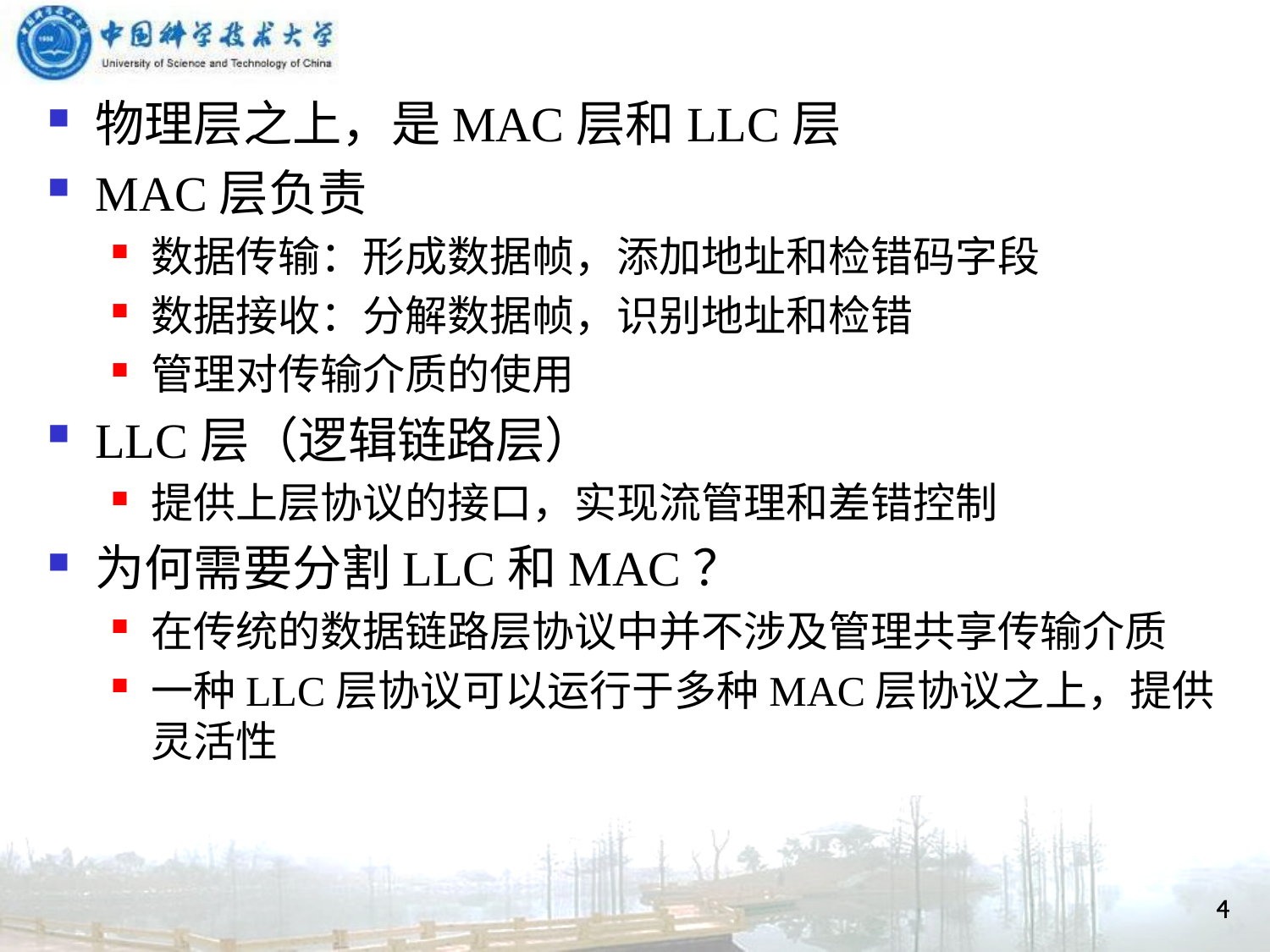

物理层之上，是MAC层和LLC层
MAC层负责
数据传输：形成数据帧，添加地址和检错码字段
数据接收：分解数据帧，识别地址和检错
管理对传输介质的使用
LLC层（逻辑链路层）
提供上层协议的接口，实现流管理和差错控制
为何需要分割LLC和MAC？
在传统的数据链路层协议中并不涉及管理共享传输介质
一种LLC层协议可以运行于多种MAC层协议之上，提供灵活性

4